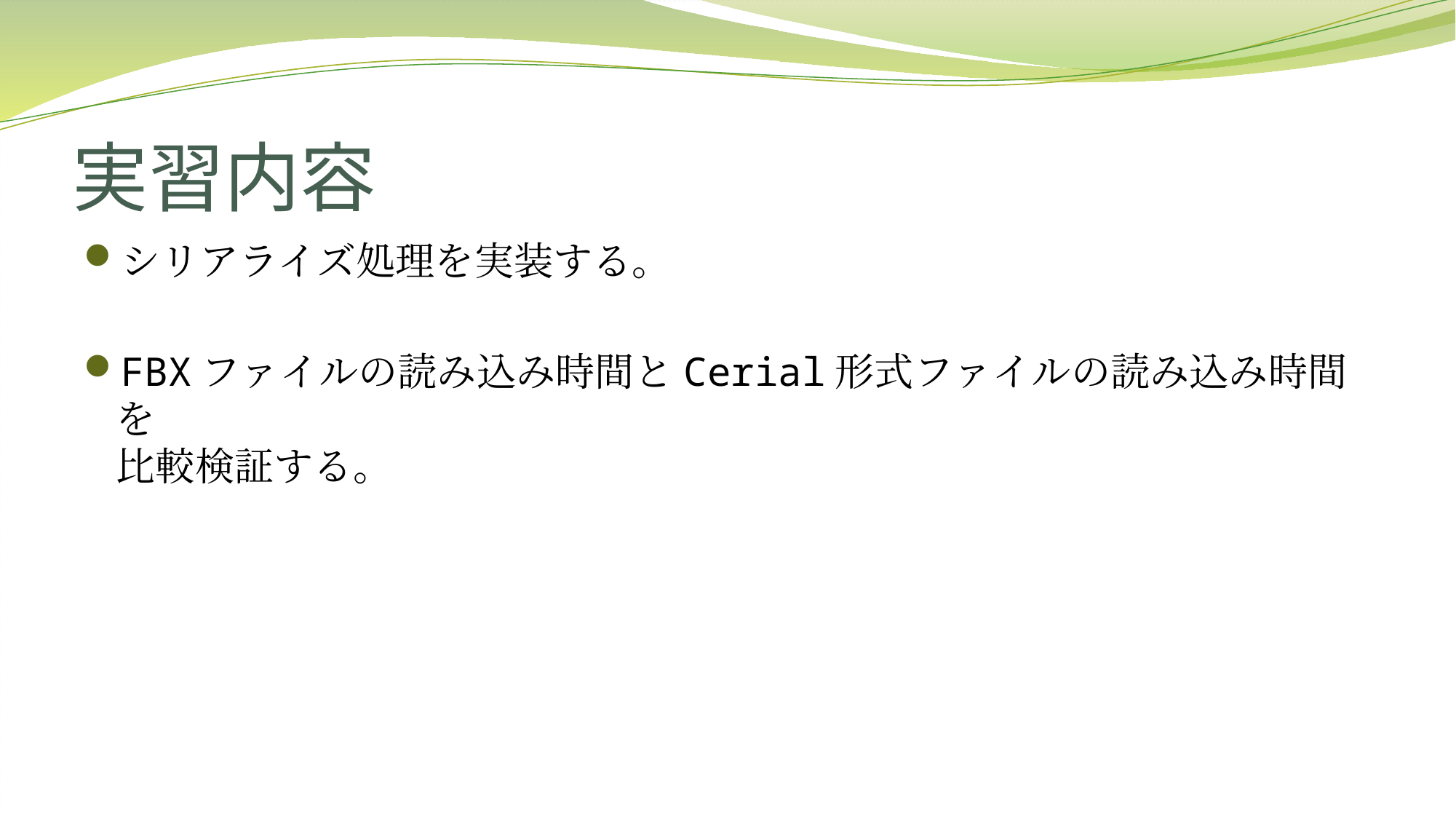

# 実習内容
シリアライズ処理を実装する。

FBXファイルの読み込み時間とCerial形式ファイルの読み込み時間を
比較検証する。